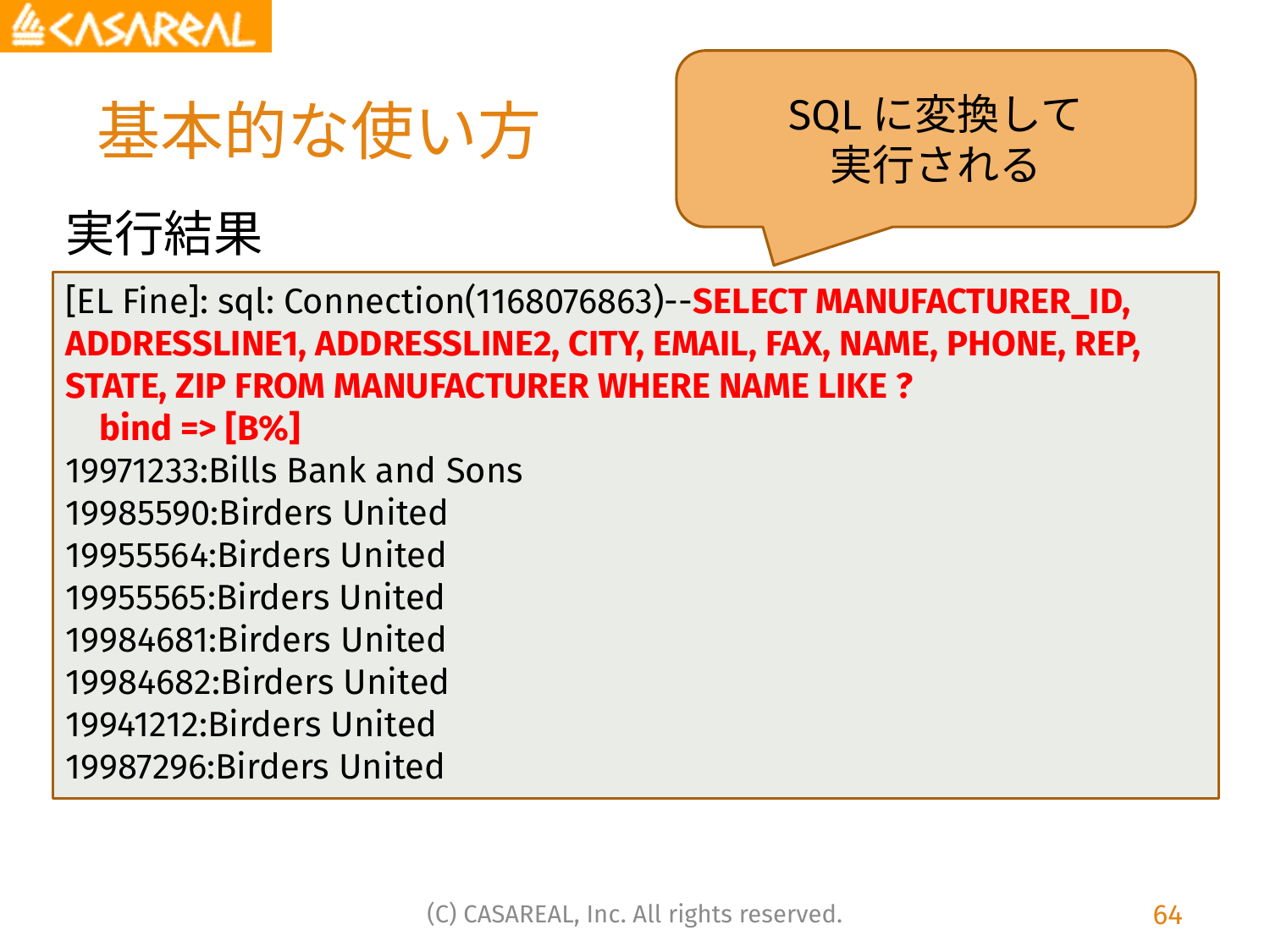

SQLに変換して
実行される
# 基本的な使い方
実行結果
[EL Fine]: sql: Connection(1168076863)--SELECT MANUFACTURER_ID, ADDRESSLINE1, ADDRESSLINE2, CITY, EMAIL, FAX, NAME, PHONE, REP, STATE, ZIP FROM MANUFACTURER WHERE NAME LIKE ?
    bind => [B%]
19971233:Bills Bank and Sons
19985590:Birders United
19955564:Birders United
19955565:Birders United
19984681:Birders United
19984682:Birders United
19941212:Birders United
19987296:Birders United
(C) CASAREAL, Inc. All rights reserved.
64